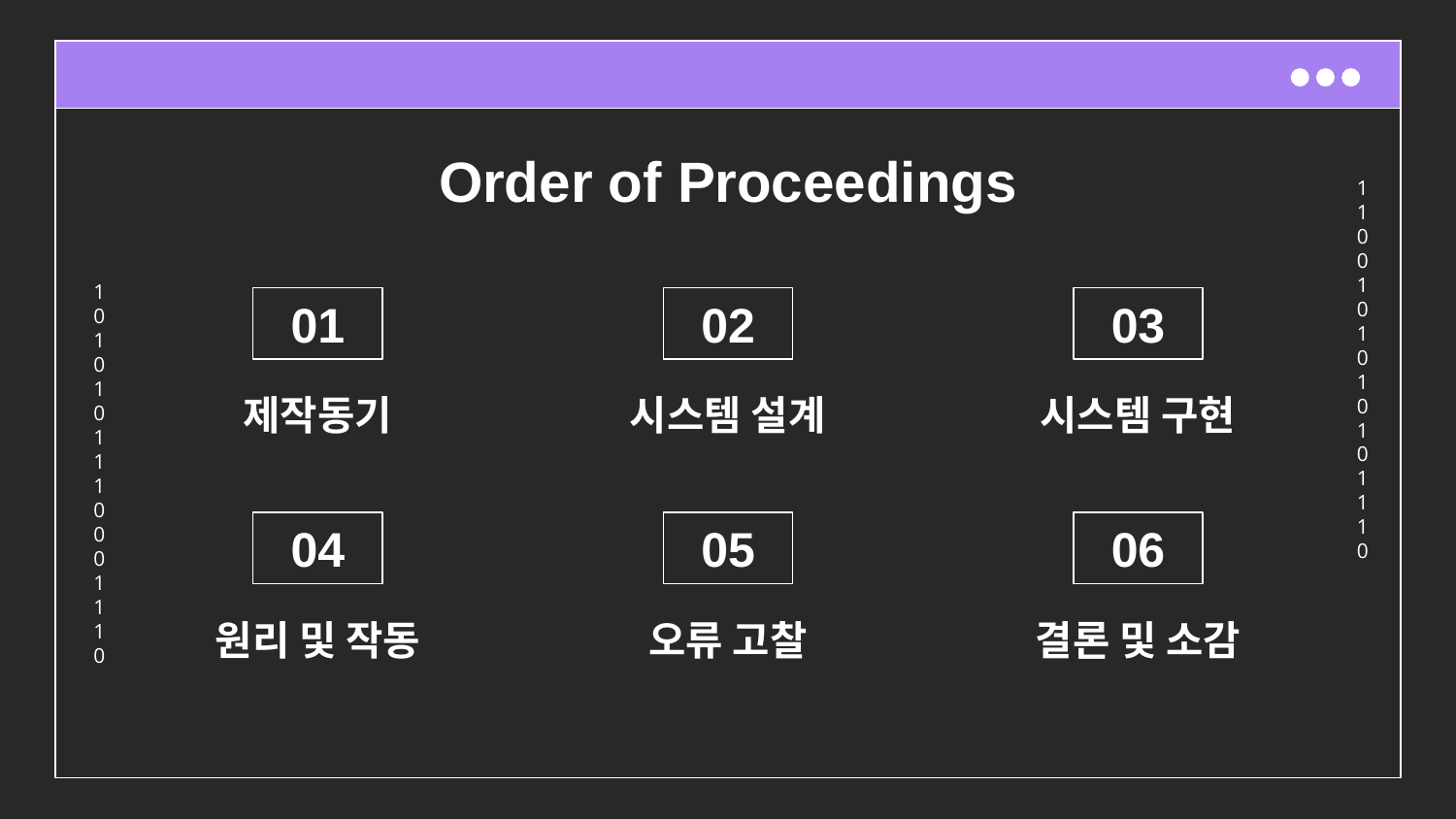

# Order of Proceedings
01
02
03
제작동기
시스템 설계
시스템 구현
04
05
06
원리 및 작동
오류 고찰
결론 및 소감